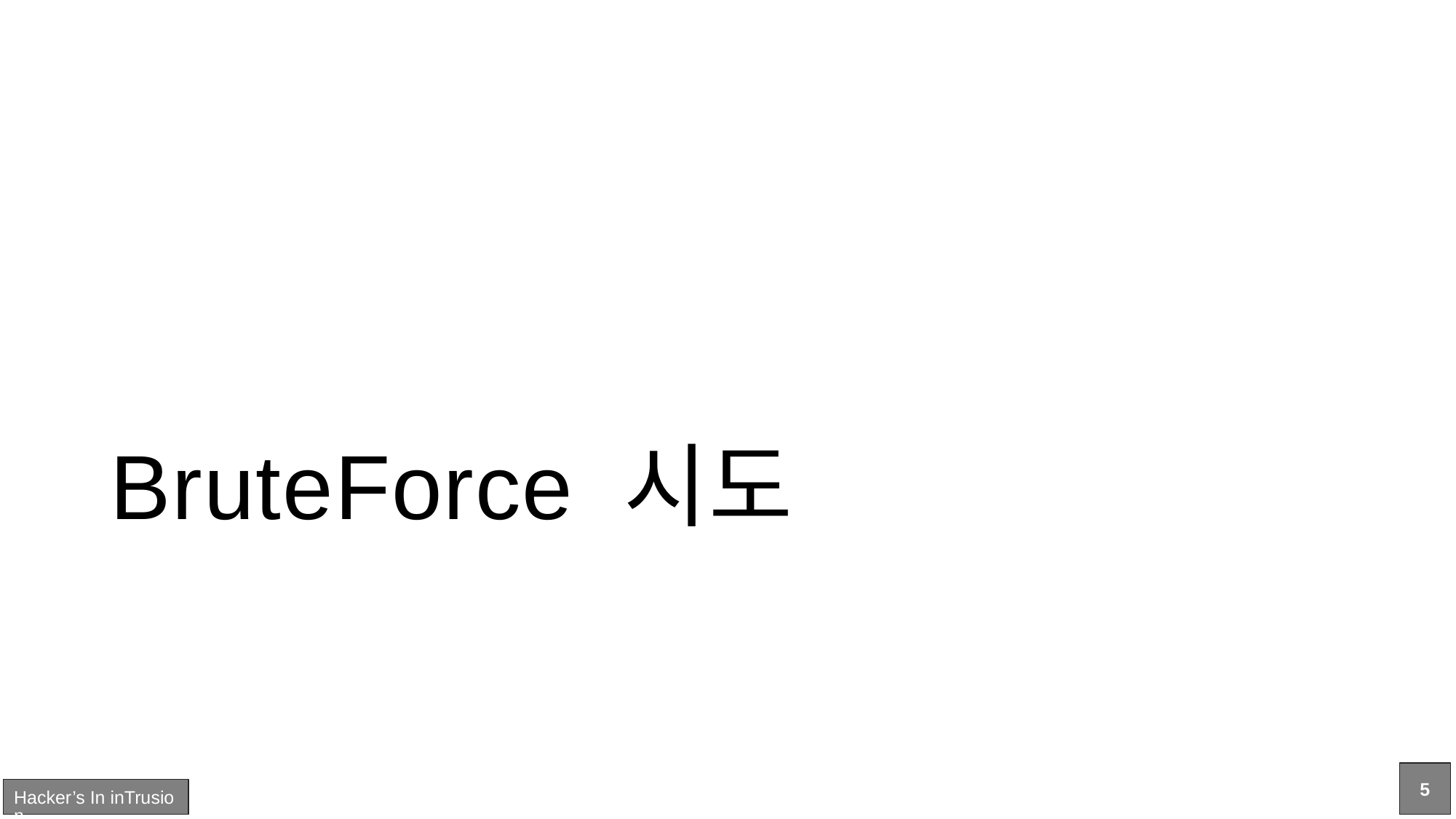

# BruteForce 시도

5
Hacker’s In inTrusion